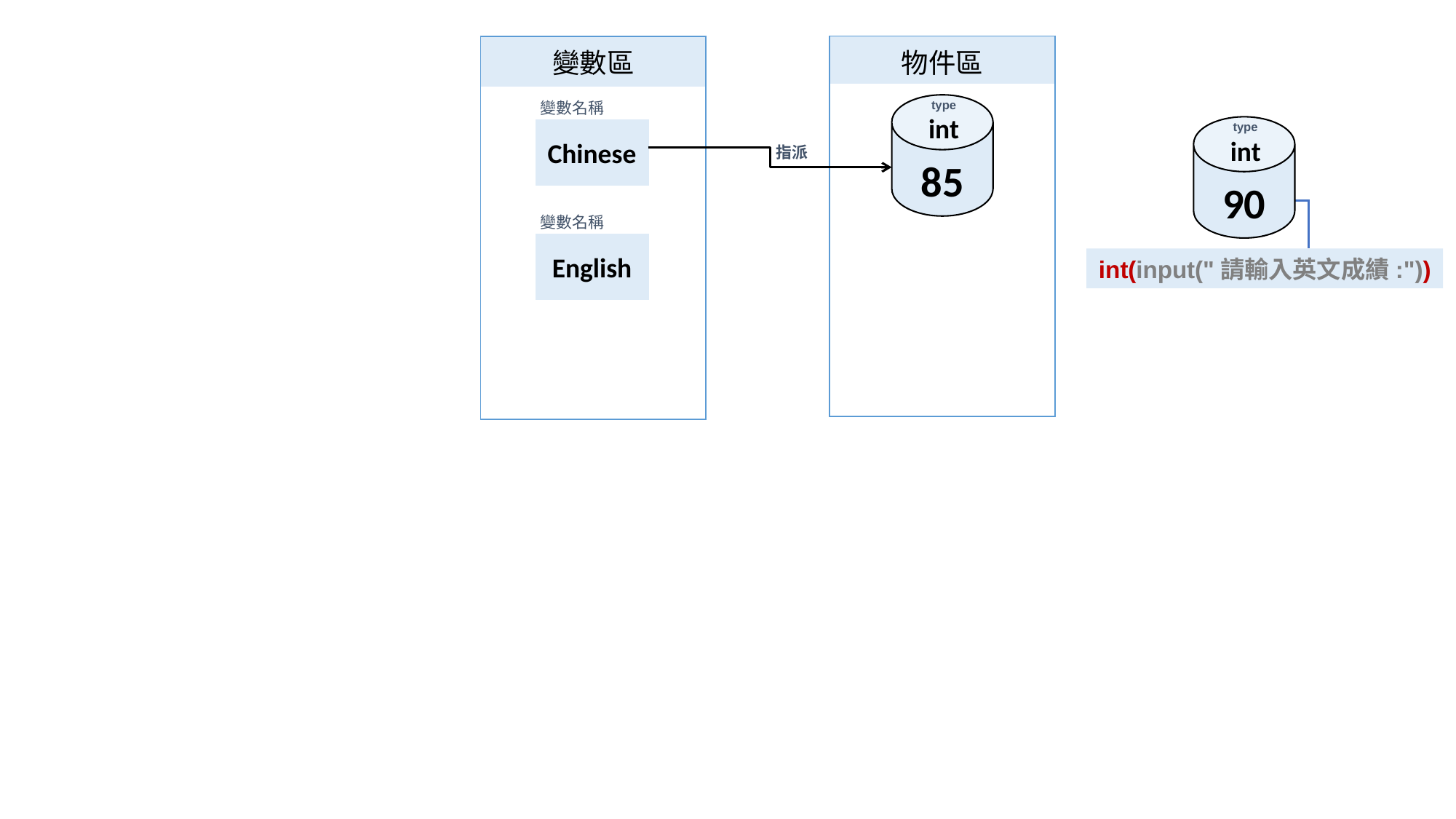

| 物件區 |
| --- |
|  |
| 變數區 |
| --- |
|  |
變數名稱

85
type
int

90
type
int
Chinese
指派
變數名稱
English
int(input("請輸入英文成績:"))